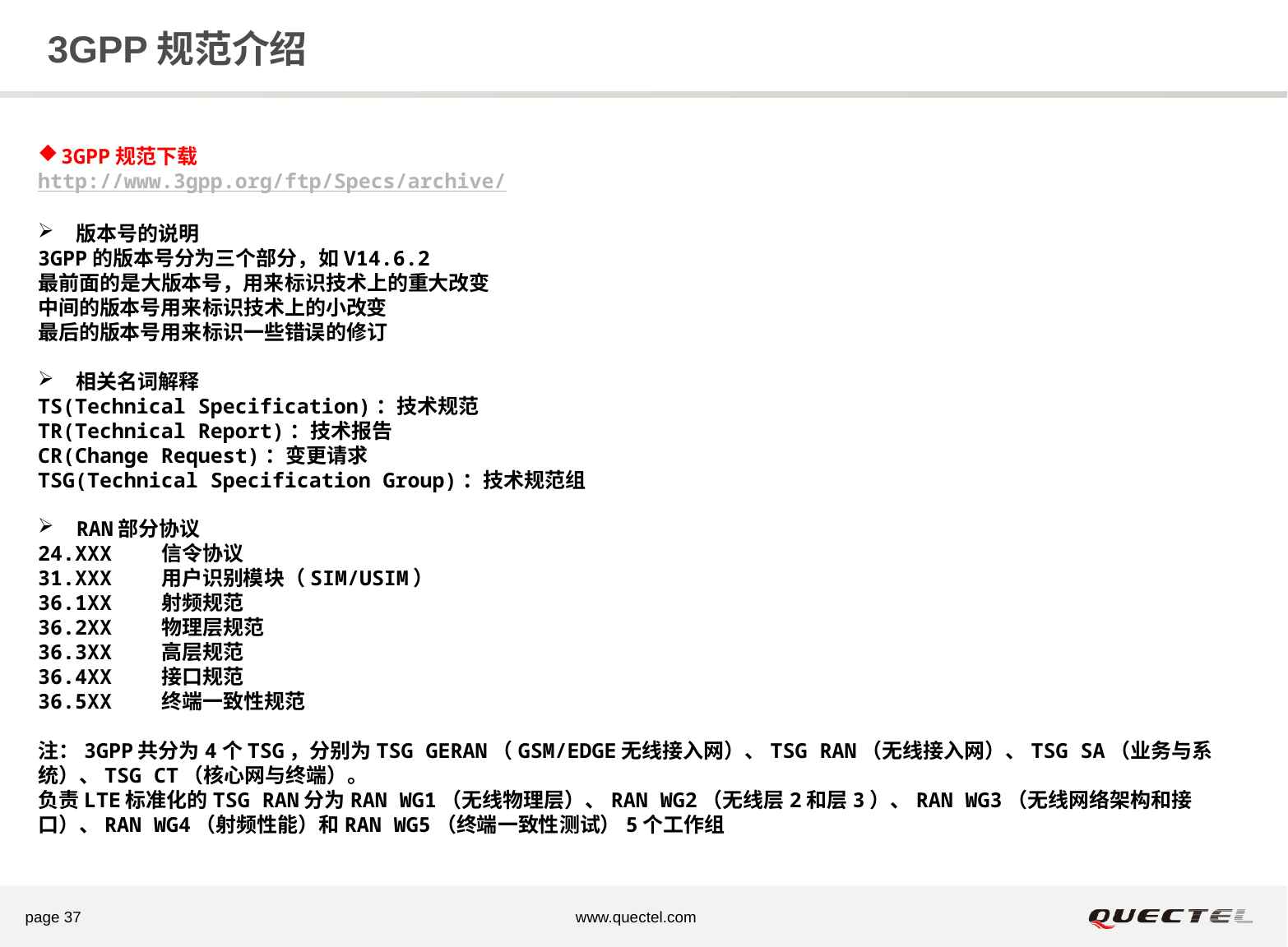

# 3GPP规范介绍
3GPP规范下载
http://www.3gpp.org/ftp/Specs/archive/

版本号的说明
3GPP的版本号分为三个部分，如V14.6.2
最前面的是大版本号，用来标识技术上的重大改变
中间的版本号用来标识技术上的小改变
最后的版本号用来标识一些错误的修订

相关名词解释
TS(Technical Specification)：技术规范
TR(Technical Report)：技术报告
CR(Change Request)：变更请求
TSG(Technical Specification Group)：技术规范组

RAN部分协议
24.XXX	信令协议
31.XXX	用户识别模块（SIM/USIM）
36.1XX	射频规范
36.2XX	物理层规范
36.3XX	高层规范
36.4XX	接口规范
36.5XX	终端一致性规范

注：3GPP共分为4个TSG，分别为TSG GERAN（GSM/EDGE无线接入网）、TSG RAN（无线接入网）、TSG SA（业务与系统）、TSG CT（核心网与终端）。
负责LTE标准化的TSG RAN分为RAN WG1（无线物理层）、RAN WG2（无线层2和层3）、RAN WG3（无线网络架构和接口）、RAN WG4（射频性能）和RAN WG5（终端一致性测试）5个工作组